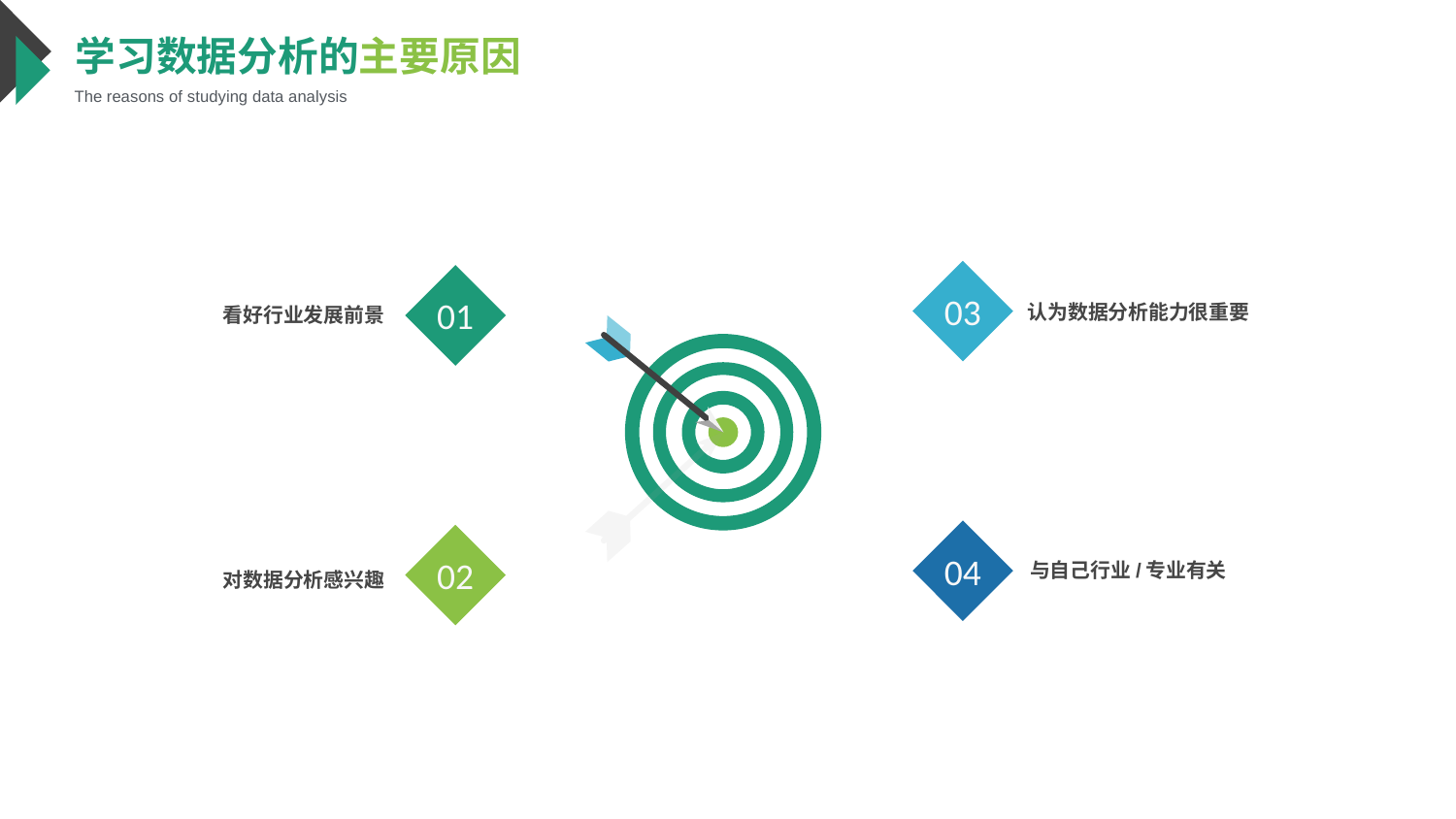

学习数据分析的主要原因

The reasons of studying data analysis
03
01
认为数据分析能力很重要
看好行业发展前景

04
02
与自己行业/专业有关
对数据分析感兴趣